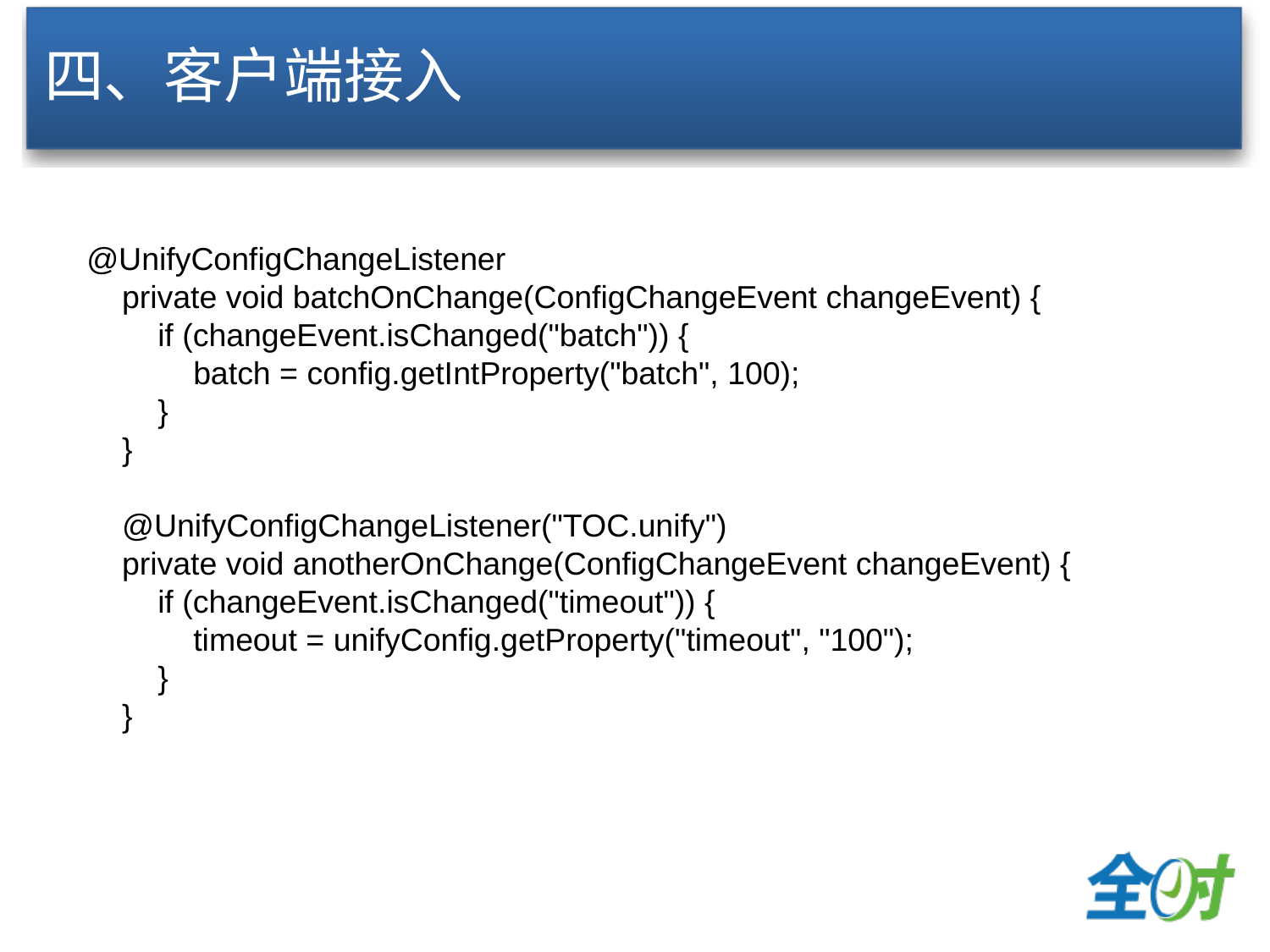

# 四、客户端接入
@UnifyConfigChangeListener
    private void batchOnChange(ConfigChangeEvent changeEvent) {
        if (changeEvent.isChanged("batch")) {
            batch = config.getIntProperty("batch", 100);
        }
    }

    @UnifyConfigChangeListener("TOC.unify")
    private void anotherOnChange(ConfigChangeEvent changeEvent) {
        if (changeEvent.isChanged("timeout")) {
            timeout = unifyConfig.getProperty("timeout", "100");
        }
    }